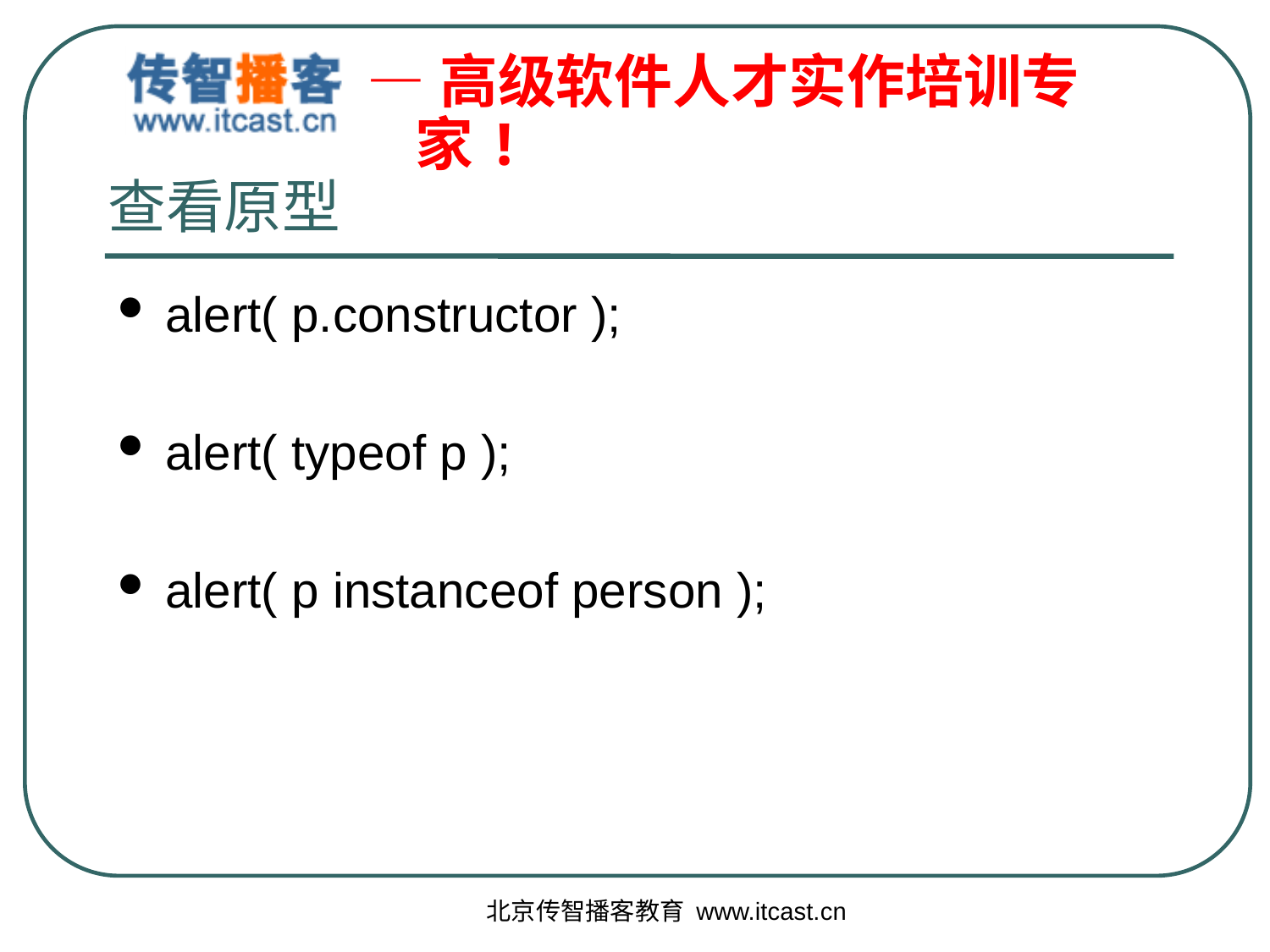

# 查看原型
alert( p.constructor );

alert( typeof p );

alert( p instanceof person );
北京传智播客教育 www.itcast.cn